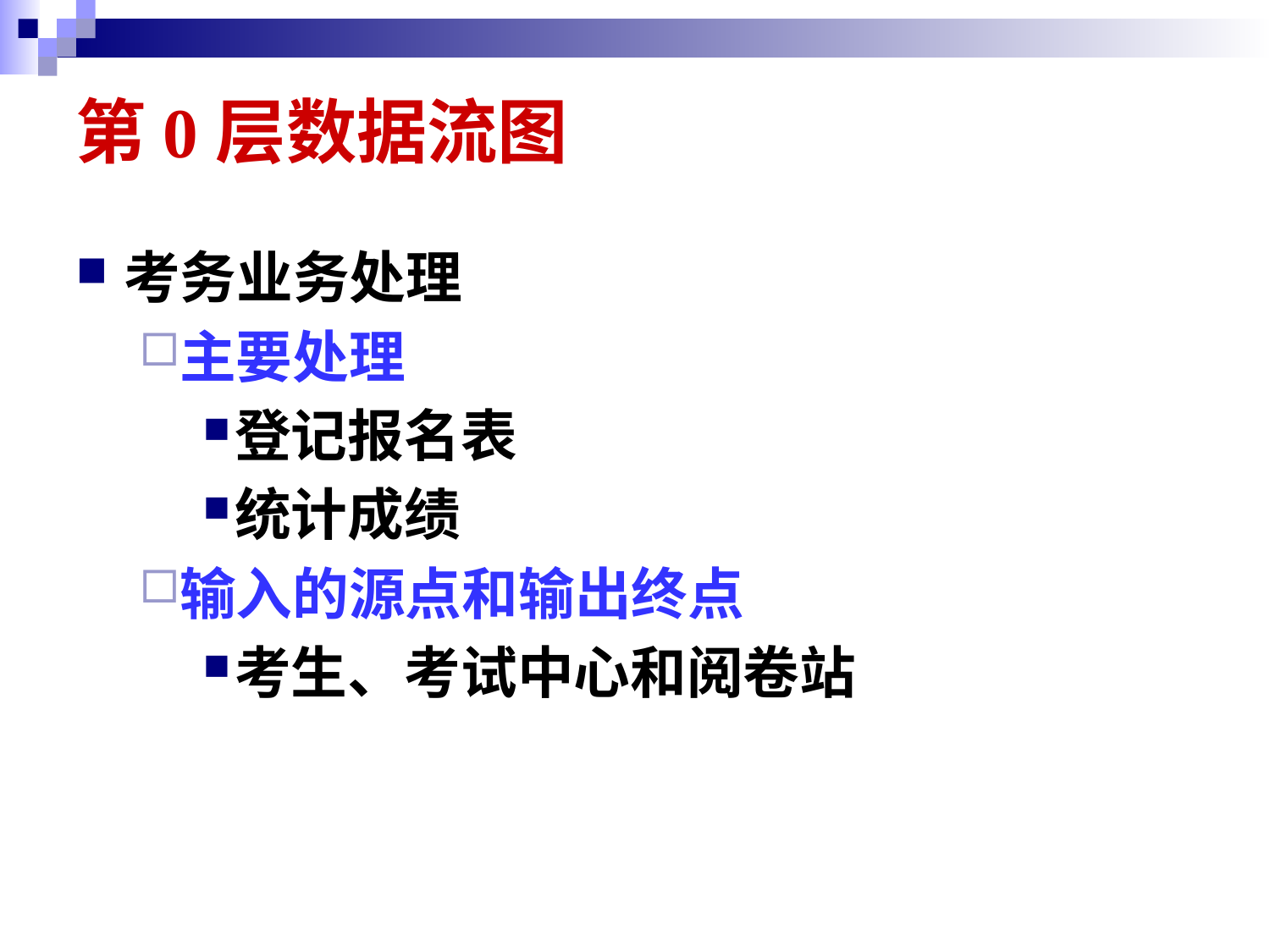

# 第0层数据流图
考务业务处理
主要处理
登记报名表
统计成绩
输入的源点和输出终点
考生、考试中心和阅卷站